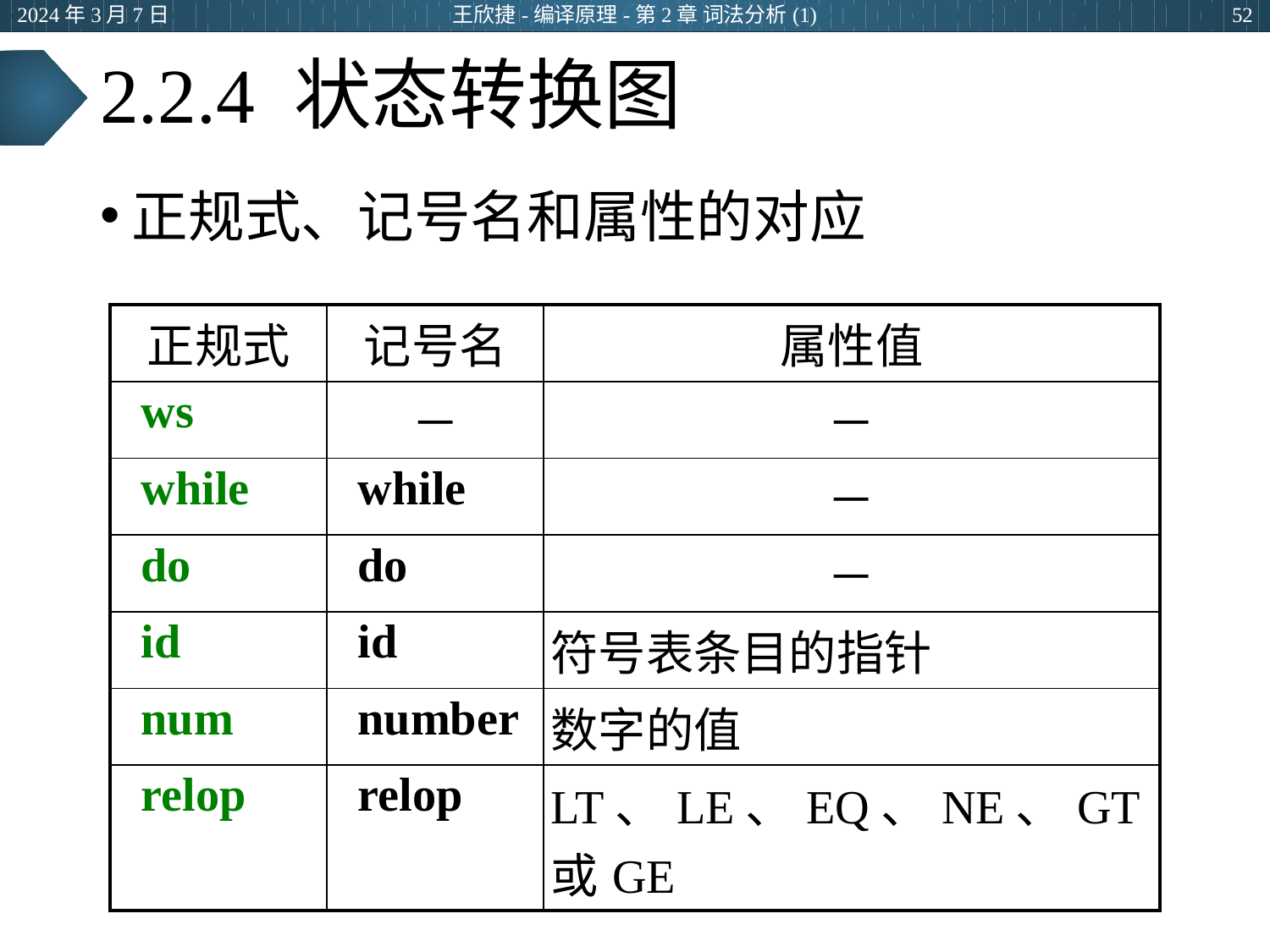

2024年3月7日
王欣捷-编译原理-第2章 词法分析(1)
52
# 2.2.4 状态转换图
正规式、记号名和属性的对应
| 正规式 | 记号名 | 属性值 |
| --- | --- | --- |
| ws | － | － |
| while | while | － |
| do | do | － |
| id | id | 符号表条目的指针 |
| num | number | 数字的值 |
| relop | relop | LT、LE、EQ、NE、GT或GE |